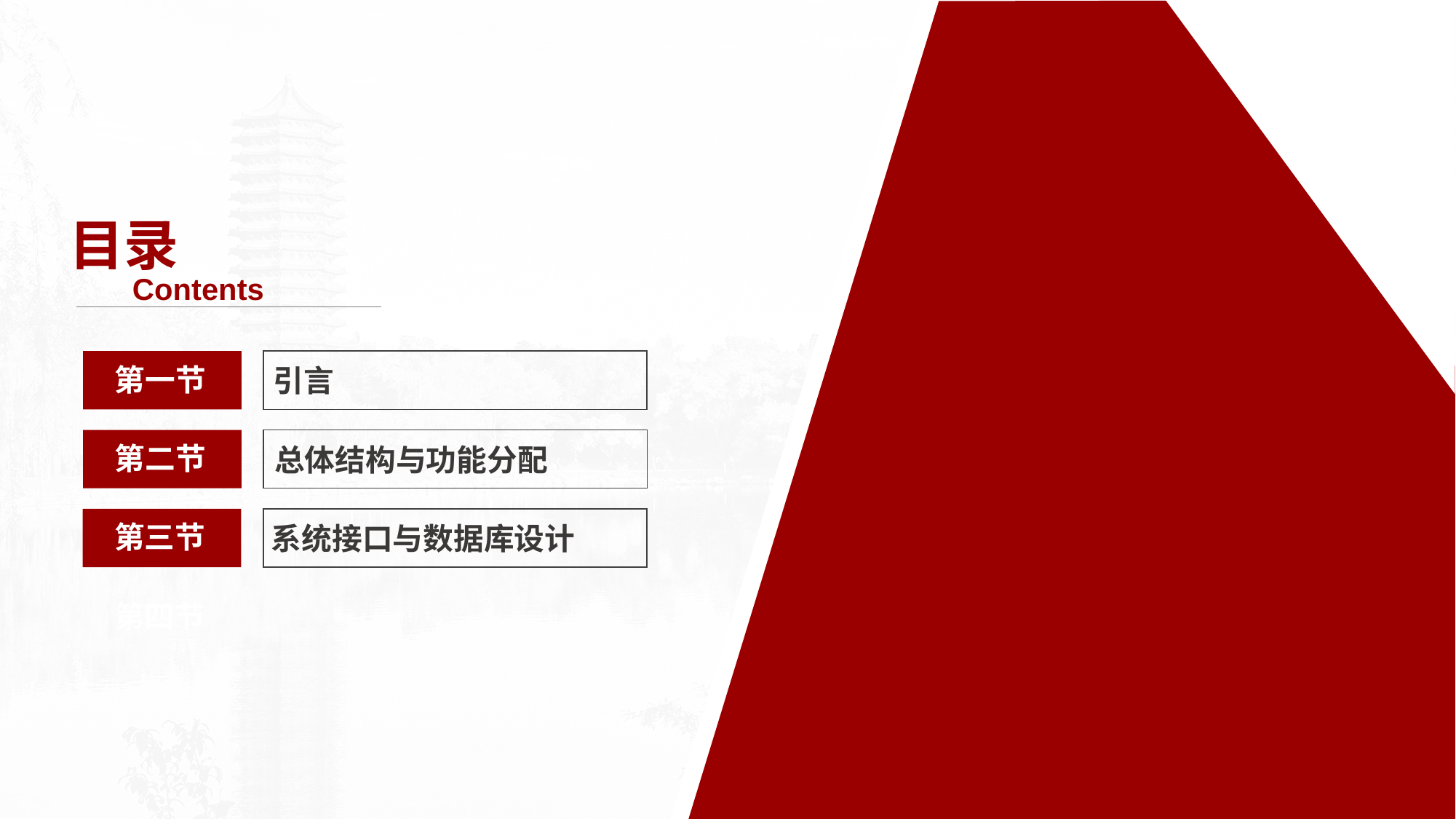

目录
Contents

第一节
引言

第二节
总体结构与功能分配

第三节
系统接口与数据库设计
第四节
2